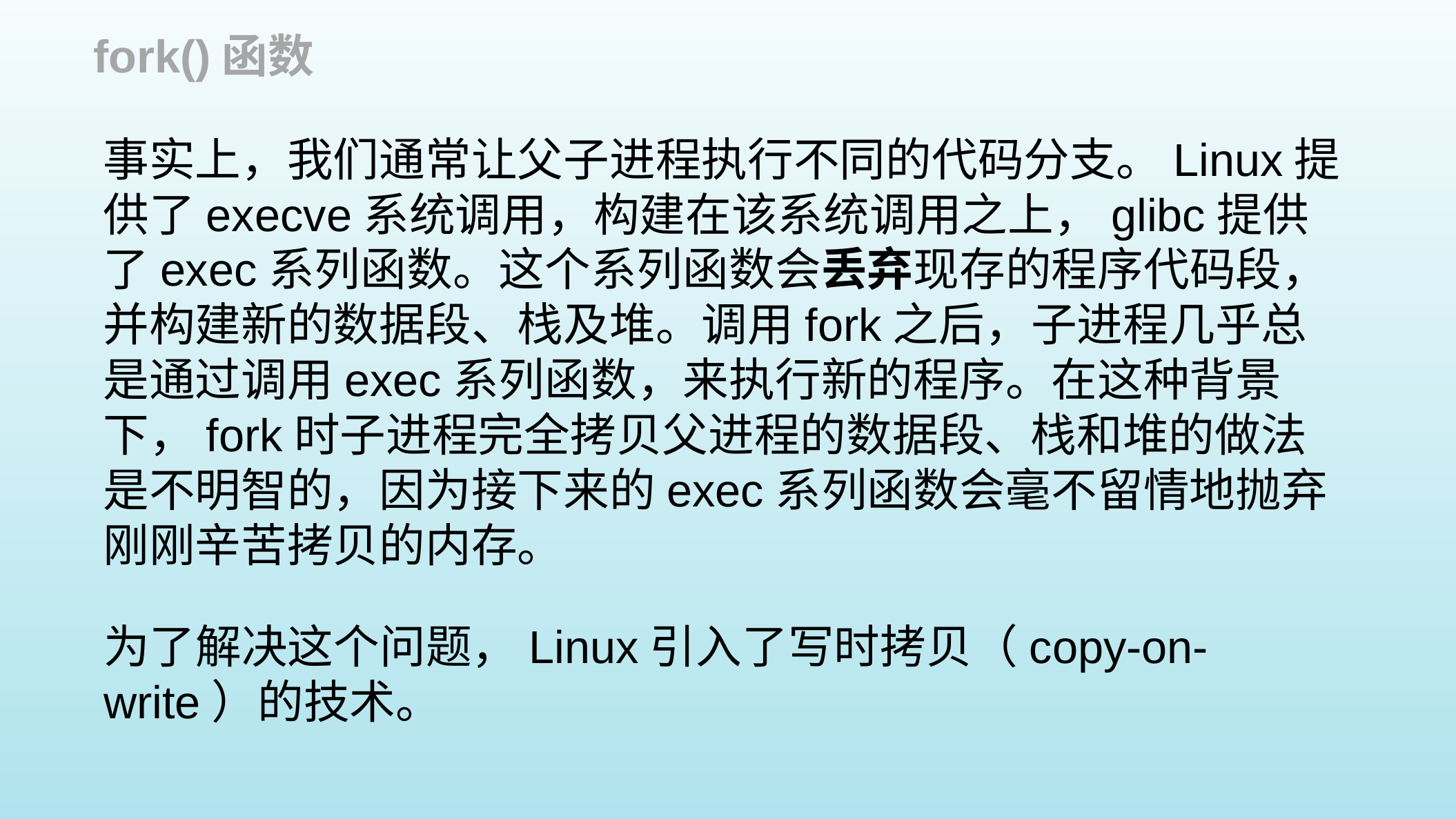

fork()函数
事实上，我们通常让父子进程执行不同的代码分支。Linux提供了execve系统调用，构建在该系统调用之上，glibc提供了exec系列函数。这个系列函数会丢弃现存的程序代码段，并构建新的数据段、栈及堆。调用fork之后，子进程几乎总是通过调用exec系列函数，来执行新的程序。在这种背景下，fork时子进程完全拷贝父进程的数据段、栈和堆的做法是不明智的，因为接下来的exec系列函数会毫不留情地抛弃刚刚辛苦拷贝的内存。
为了解决这个问题，Linux引入了写时拷贝（copy-on-write）的技术。